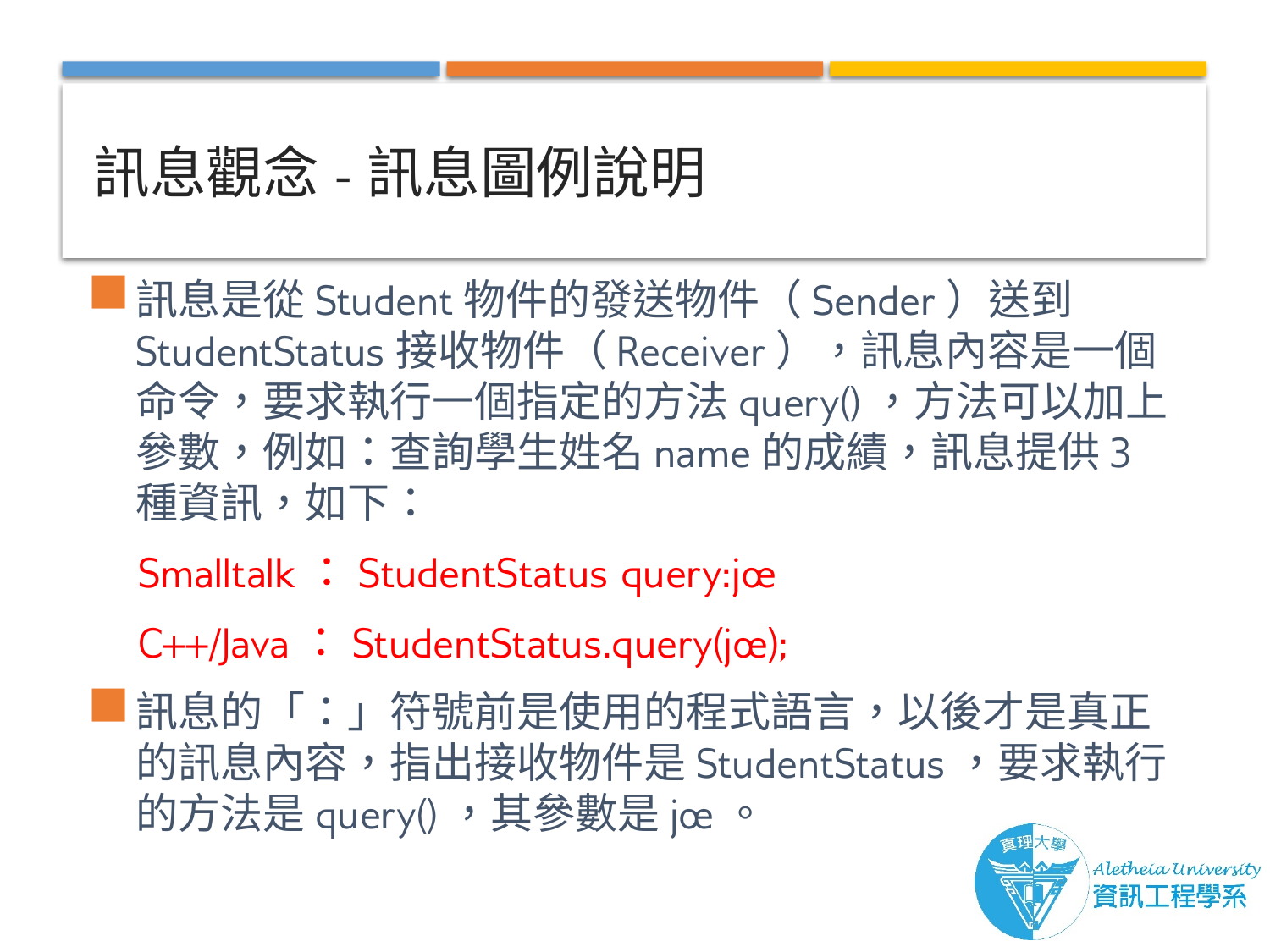

# 訊息觀念-訊息圖例說明
訊息是從Student物件的發送物件（Sender）送到StudentStatus接收物件（Receiver），訊息內容是一個命令，要求執行一個指定的方法query()，方法可以加上參數，例如：查詢學生姓名name的成績，訊息提供3種資訊，如下：
Smalltalk：StudentStatus query:joe
C++/Java：StudentStatus.query(joe);
訊息的「：」符號前是使用的程式語言，以後才是真正的訊息內容，指出接收物件是StudentStatus，要求執行的方法是query()，其參數是joe。